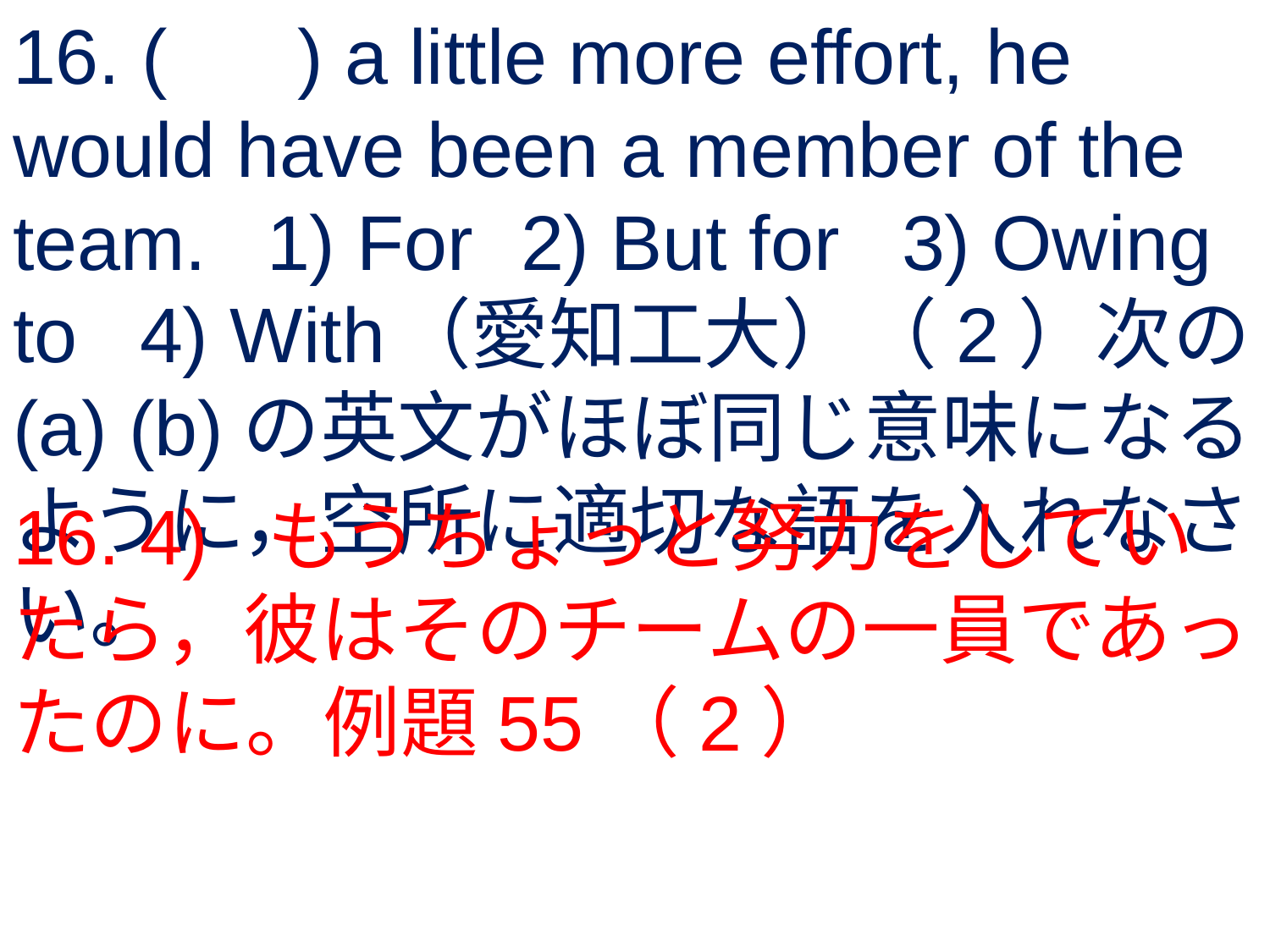

# 16. (      ) a little more effort, he would have been a member of the team.	1) For	2) But for 	3) Owing to	4) With	（愛知工大）（2）次の(a) (b)の英文がほぼ同じ意味になるように，空所に適切な語を入れなさい。
16.	4) 	もうちょっと努力をしていたら，彼はそのチームの一員であったのに。例題55（2）